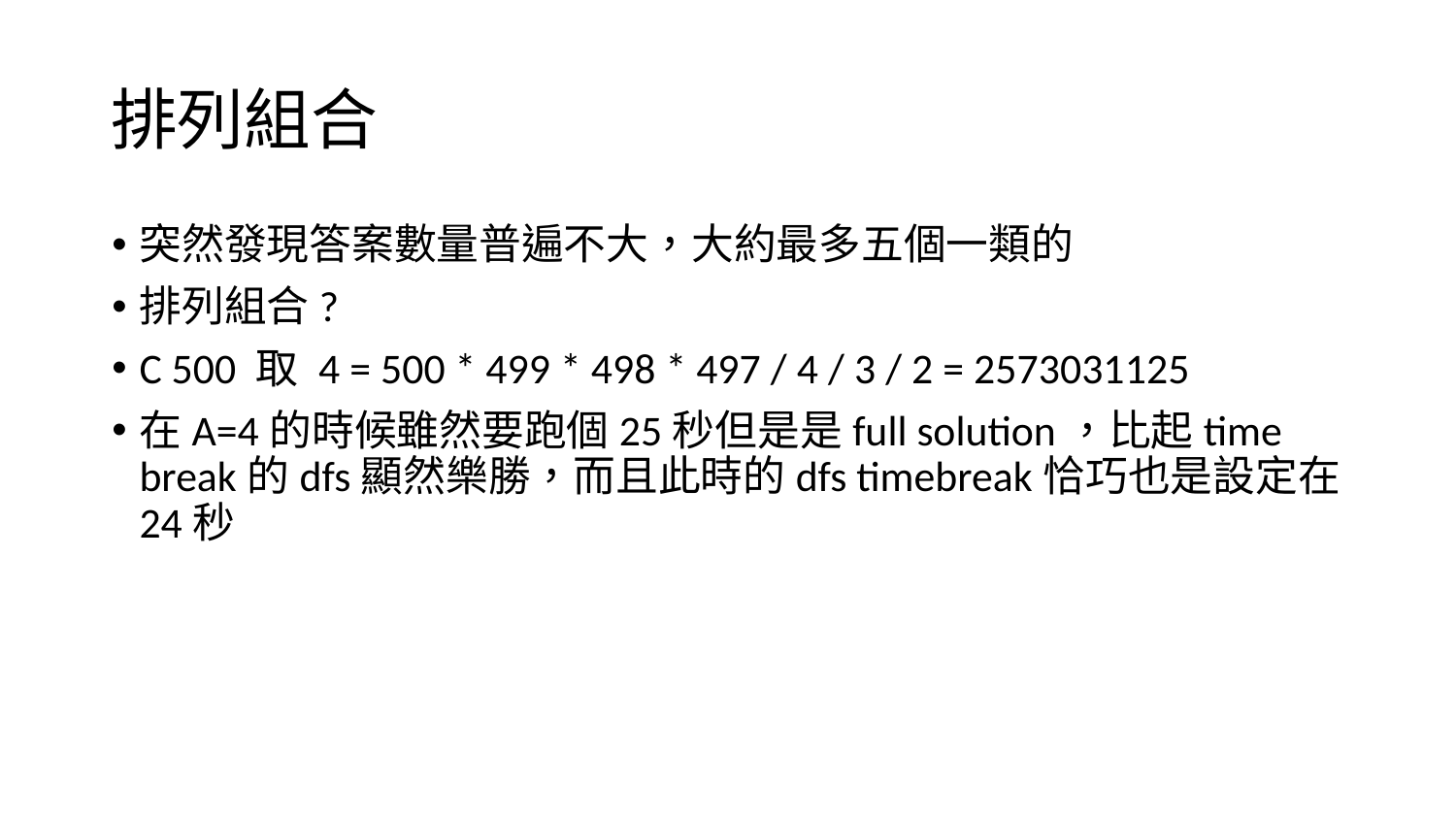

# 排列組合
突然發現答案數量普遍不大，大約最多五個一類的
排列組合?
C 500 取 4 = 500 * 499 * 498 * 497 / 4 / 3 / 2 = 2573031125
在A=4的時候雖然要跑個25秒但是是full solution，比起time break的dfs顯然樂勝，而且此時的dfs timebreak恰巧也是設定在24秒